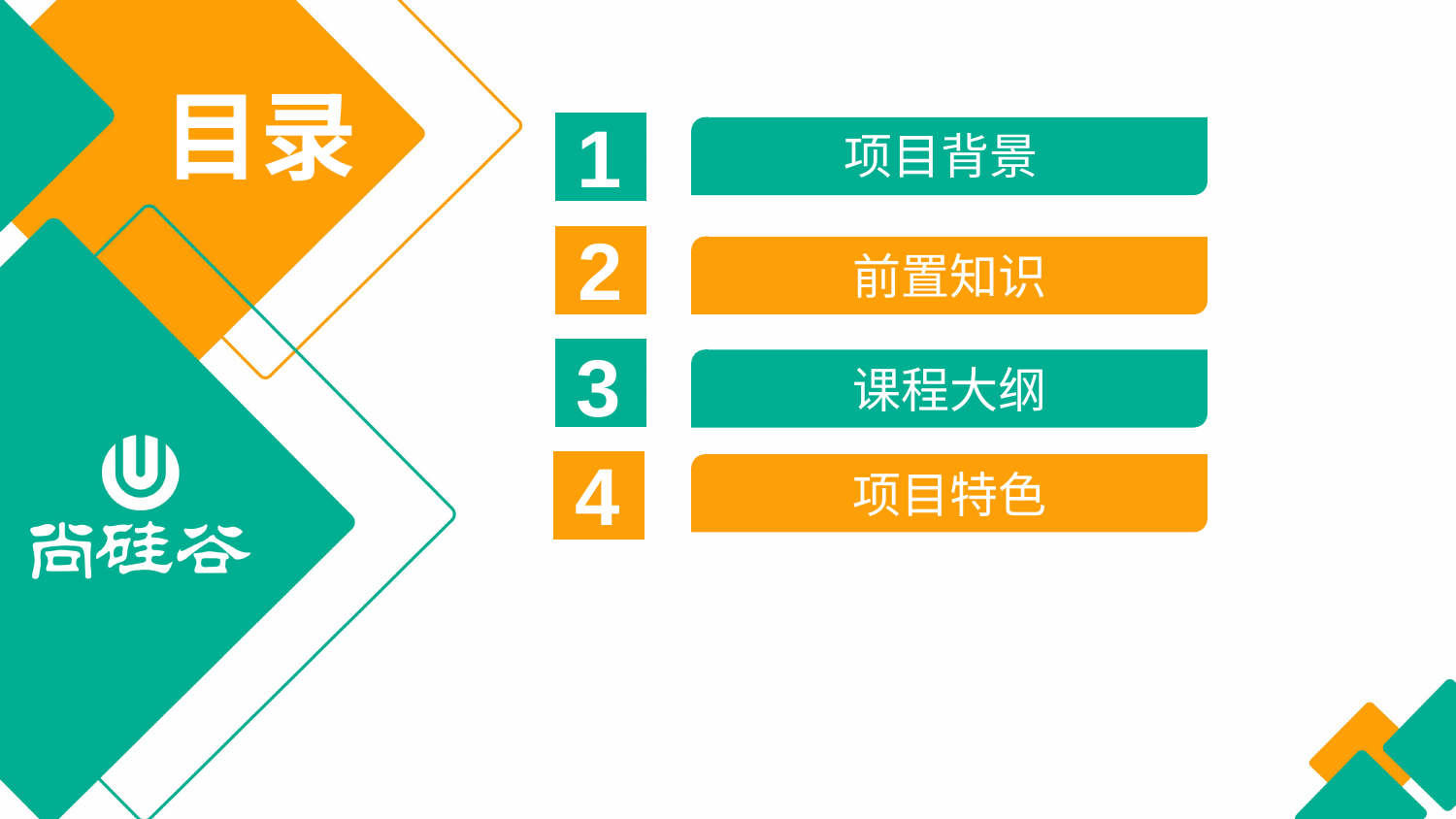

目录
1

项目背景
2

前置知识
3

课程大纲
4

项目特色